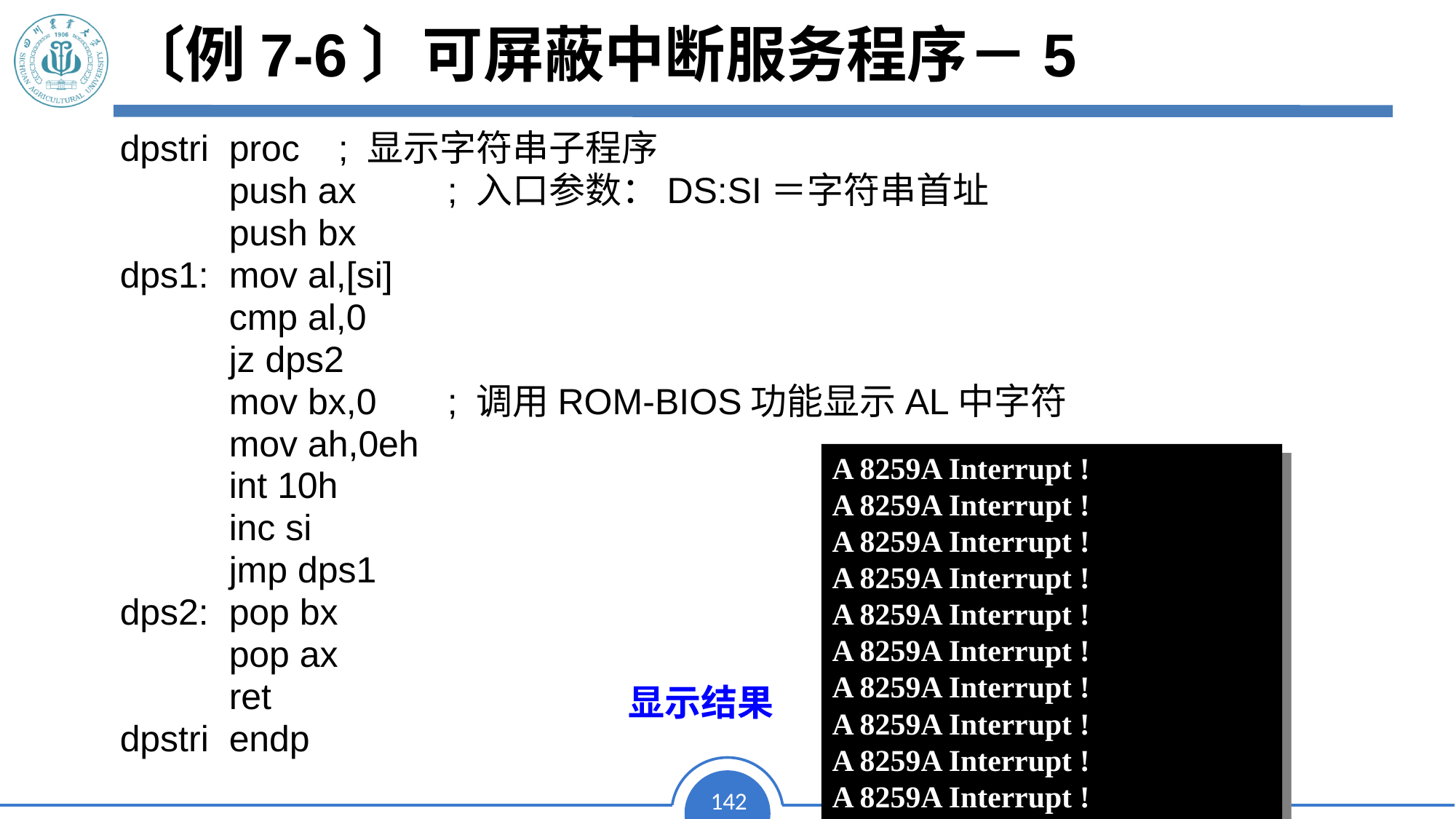

# 〔例7-6〕可屏蔽中断服务程序－5
dpstri	proc	; 显示字符串子程序
	push ax	; 入口参数：DS:SI＝字符串首址
	push bx
dps1:	mov al,[si]
	cmp al,0
	jz dps2
	mov bx,0	; 调用ROM-BIOS功能显示AL中字符
	mov ah,0eh
	int 10h
	inc si
	jmp dps1
dps2:	pop bx
	pop ax
	ret
dpstri	endp
A 8259A Interrupt !
A 8259A Interrupt !
A 8259A Interrupt !
A 8259A Interrupt !
A 8259A Interrupt !
A 8259A Interrupt !
A 8259A Interrupt !
A 8259A Interrupt !
A 8259A Interrupt !
A 8259A Interrupt !
显示结果